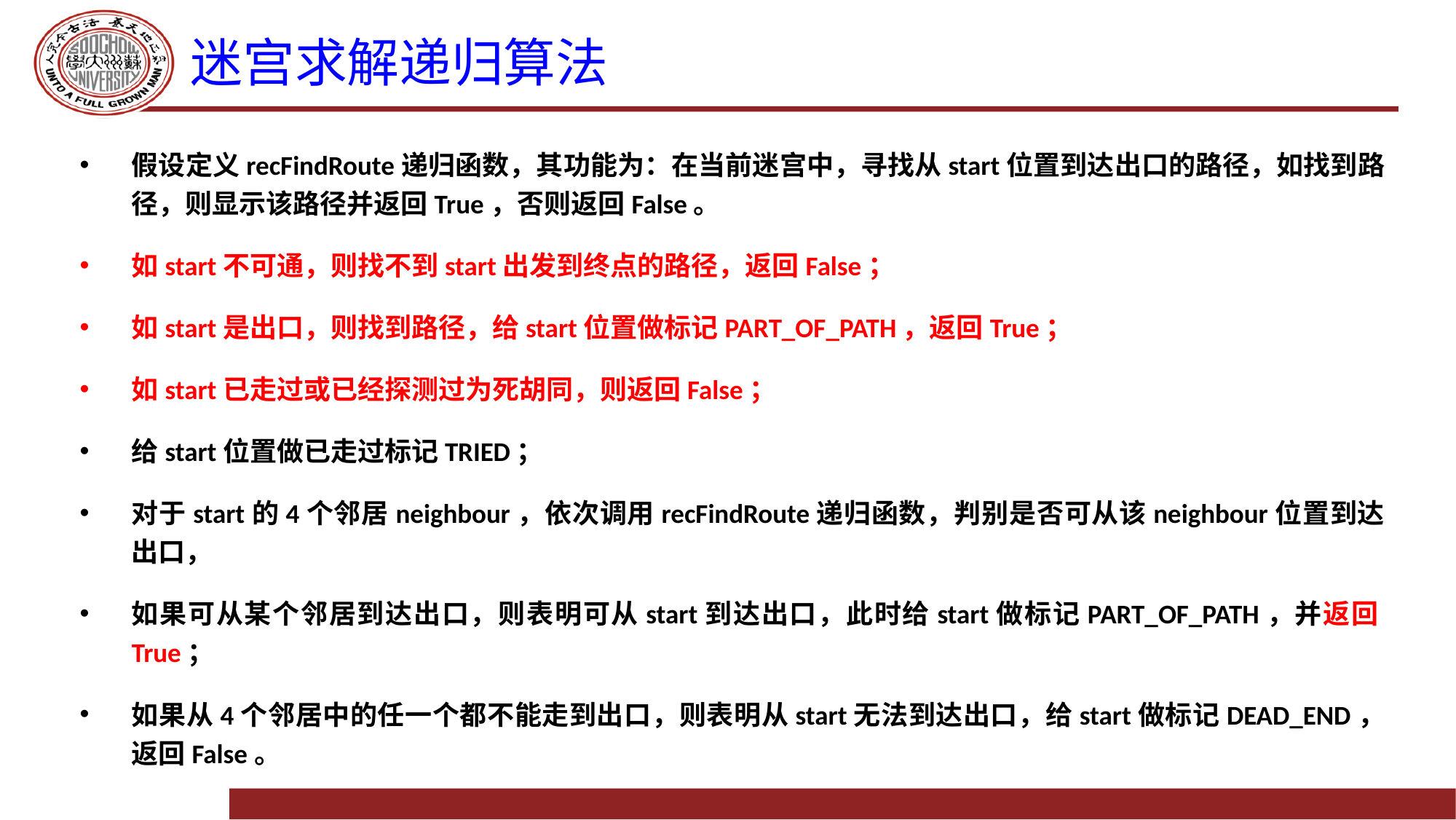

# 迷宫求解递归算法
假设定义recFindRoute递归函数，其功能为：在当前迷宫中，寻找从start位置到达出口的路径，如找到路径，则显示该路径并返回True，否则返回False。
如start不可通，则找不到start出发到终点的路径，返回False；
如start是出口，则找到路径，给start位置做标记PART_OF_PATH，返回True；
如start已走过或已经探测过为死胡同，则返回False；
给start位置做已走过标记TRIED；
对于start的4个邻居neighbour，依次调用recFindRoute递归函数，判别是否可从该neighbour位置到达出口，
如果可从某个邻居到达出口，则表明可从start到达出口，此时给start做标记PART_OF_PATH，并返回True；
如果从4个邻居中的任一个都不能走到出口，则表明从start无法到达出口，给start做标记DEAD_END，返回False。